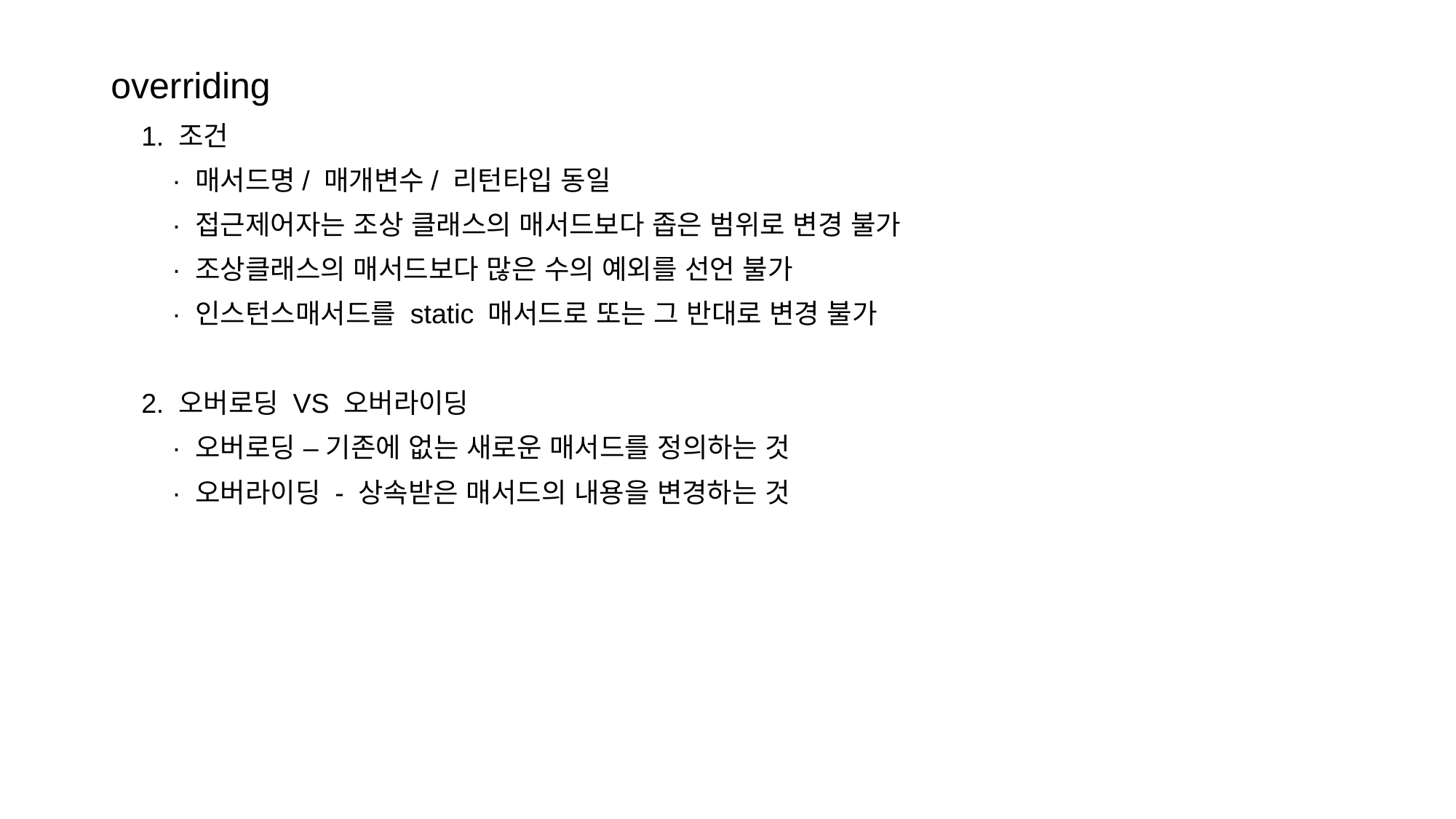

overriding
    1. 조건
        · 매서드명/ 매개변수/ 리턴타입 동일
        · 접근제어자는 조상 클래스의 매서드보다 좁은 범위로 변경 불가
        · 조상클래스의 매서드보다 많은 수의 예외를 선언 불가
        · 인스턴스매서드를 static 매서드로 또는 그 반대로 변경 불가

    2. 오버로딩 VS 오버라이딩
        · 오버로딩 – 기존에 없는 새로운 매서드를 정의하는 것
        · 오버라이딩 - 상속받은 매서드의 내용을 변경하는 것